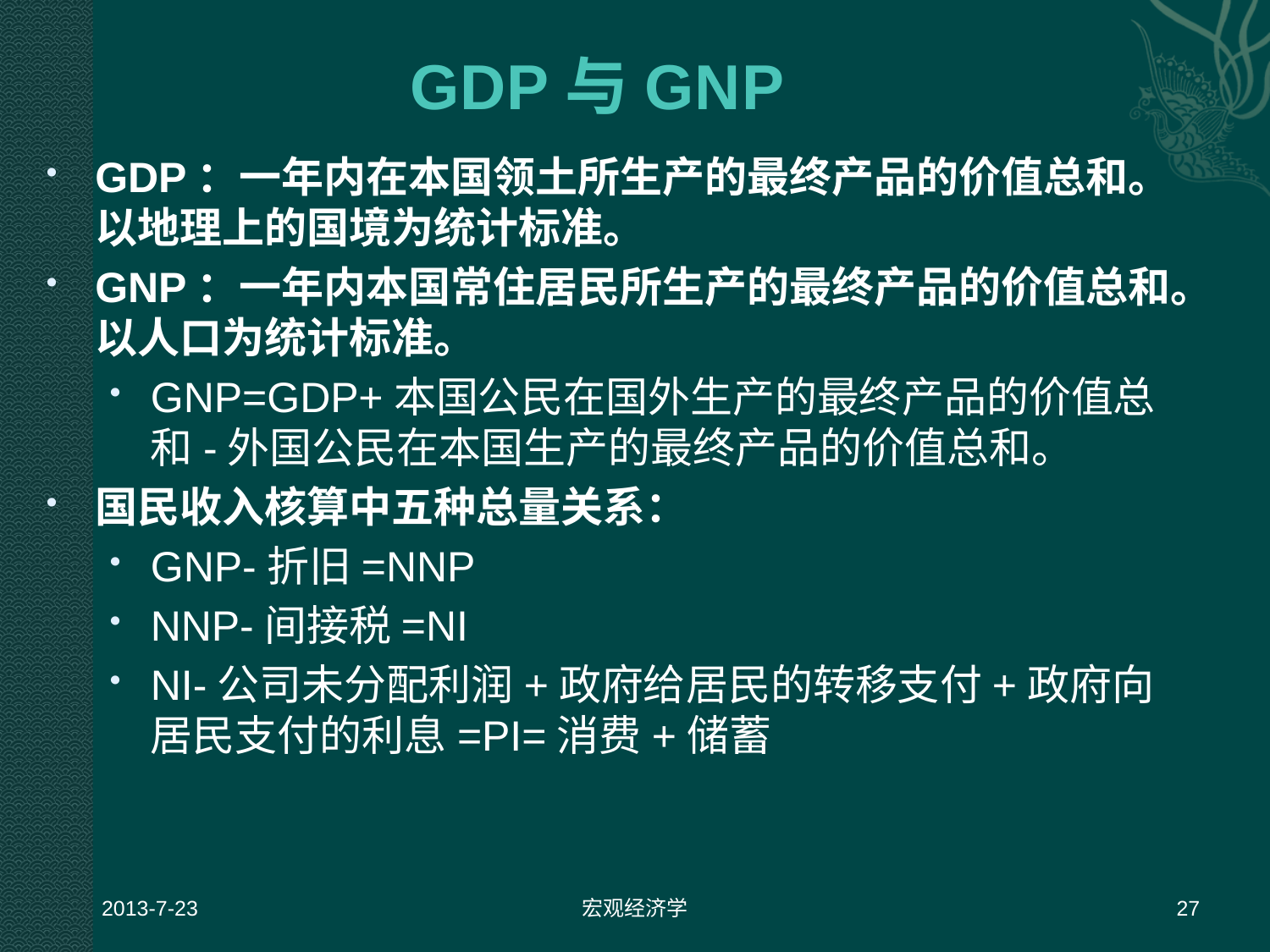

# GDP与GNP
GDP：一年内在本国领土所生产的最终产品的价值总和。以地理上的国境为统计标准。
GNP：一年内本国常住居民所生产的最终产品的价值总和。以人口为统计标准。
GNP=GDP+本国公民在国外生产的最终产品的价值总和-外国公民在本国生产的最终产品的价值总和。
国民收入核算中五种总量关系：
GNP-折旧=NNP
NNP-间接税=NI
NI-公司未分配利润+政府给居民的转移支付+政府向居民支付的利息=PI=消费+储蓄
2013-7-23
宏观经济学
27